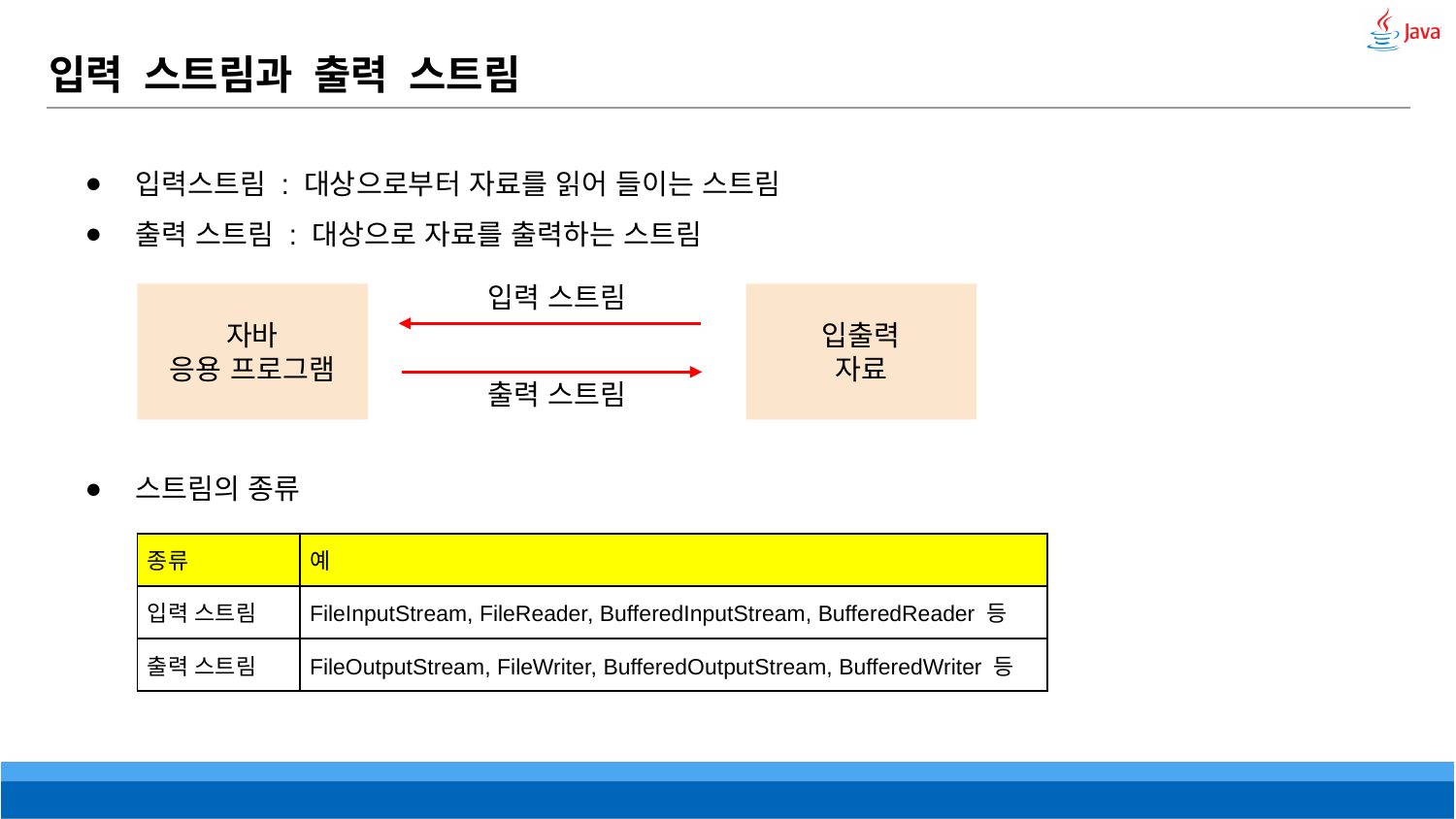

# 입력 스트림과 출력 스트림
입력스트림 : 대상으로부터 자료를 읽어 들이는 스트림
출력 스트림 : 대상으로 자료를 출력하는 스트림

스트림의 종류
입력 스트림
자바
응용 프로그램
입출력
자료
출력 스트림
| 종류 | 예 |
| --- | --- |
| 입력 스트림 | FileInputStream, FileReader, BufferedInputStream, BufferedReader 등 |
| 출력 스트림 | FileOutputStream, FileWriter, BufferedOutputStream, BufferedWriter 등 |